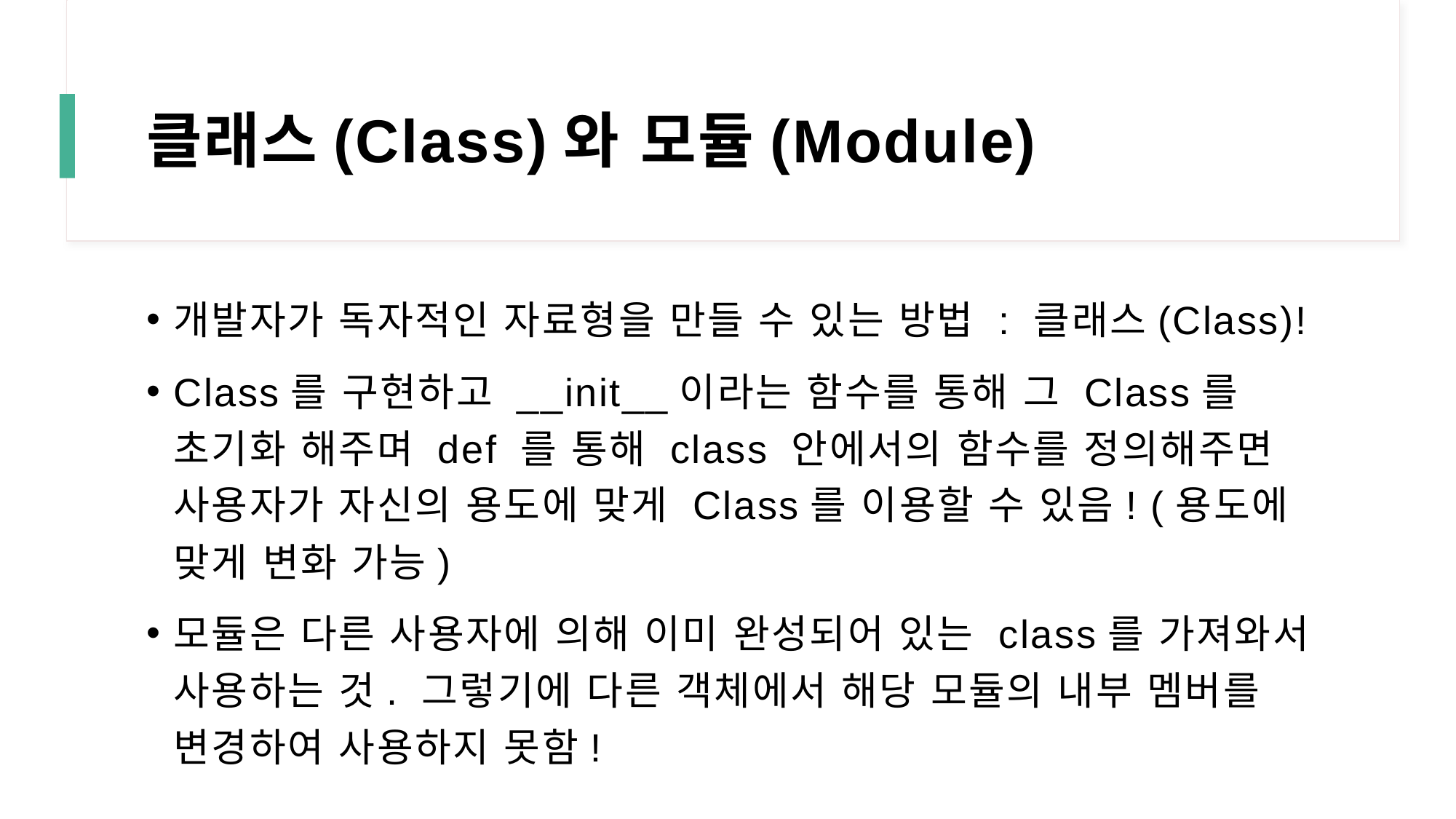

# 클래스(Class)와 모듈(Module)
개발자가 독자적인 자료형을 만들 수 있는 방법 : 클래스(Class)!
Class를 구현하고 __init__이라는 함수를 통해 그 Class를 초기화 해주며 def 를 통해 class 안에서의 함수를 정의해주면 사용자가 자신의 용도에 맞게 Class를 이용할 수 있음! (용도에 맞게 변화 가능)
모듈은 다른 사용자에 의해 이미 완성되어 있는 class를 가져와서 사용하는 것. 그렇기에 다른 객체에서 해당 모듈의 내부 멤버를 변경하여 사용하지 못함!